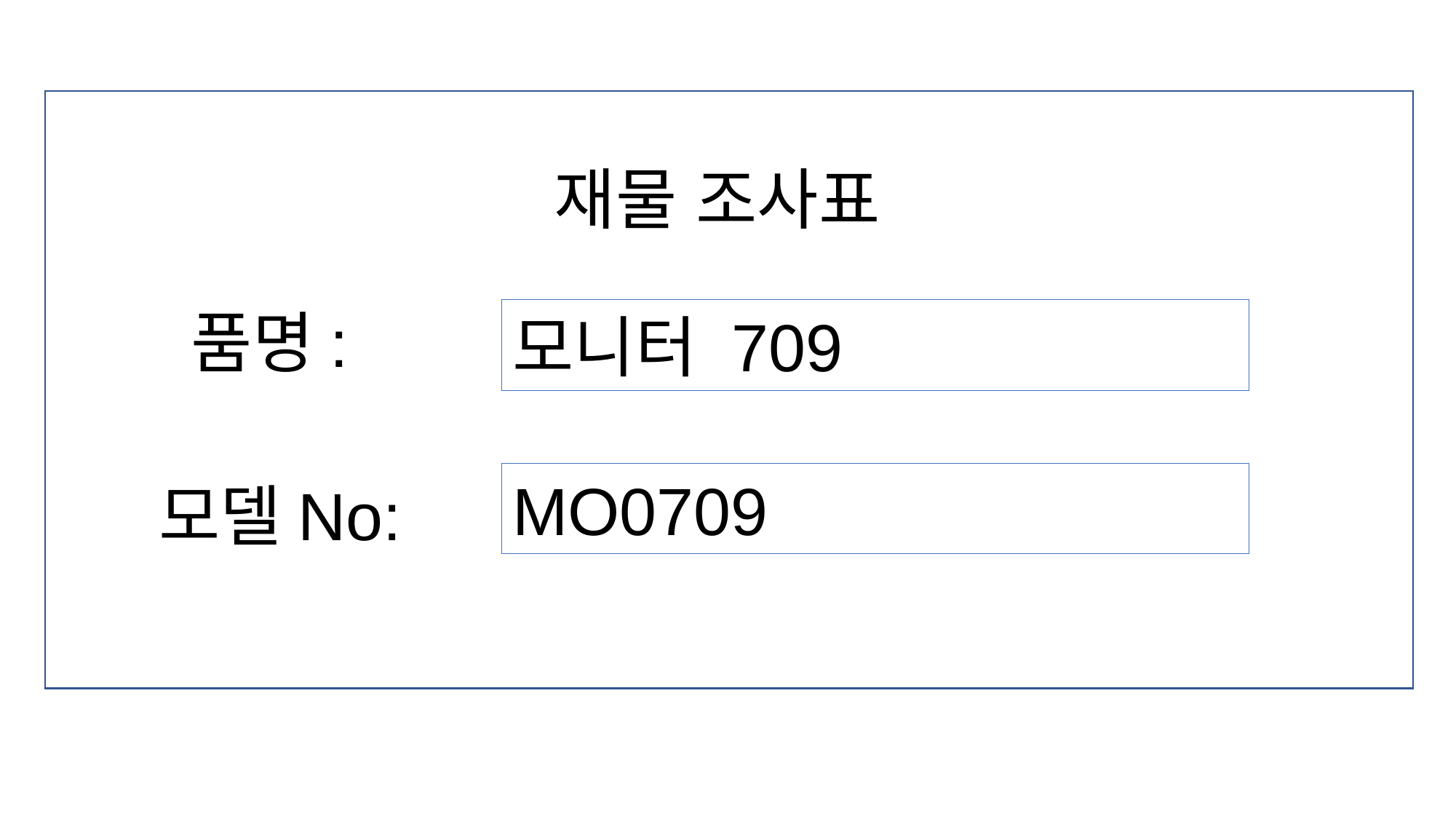

재물 조사표
품명:
모니터 709
MO0709
모델No: